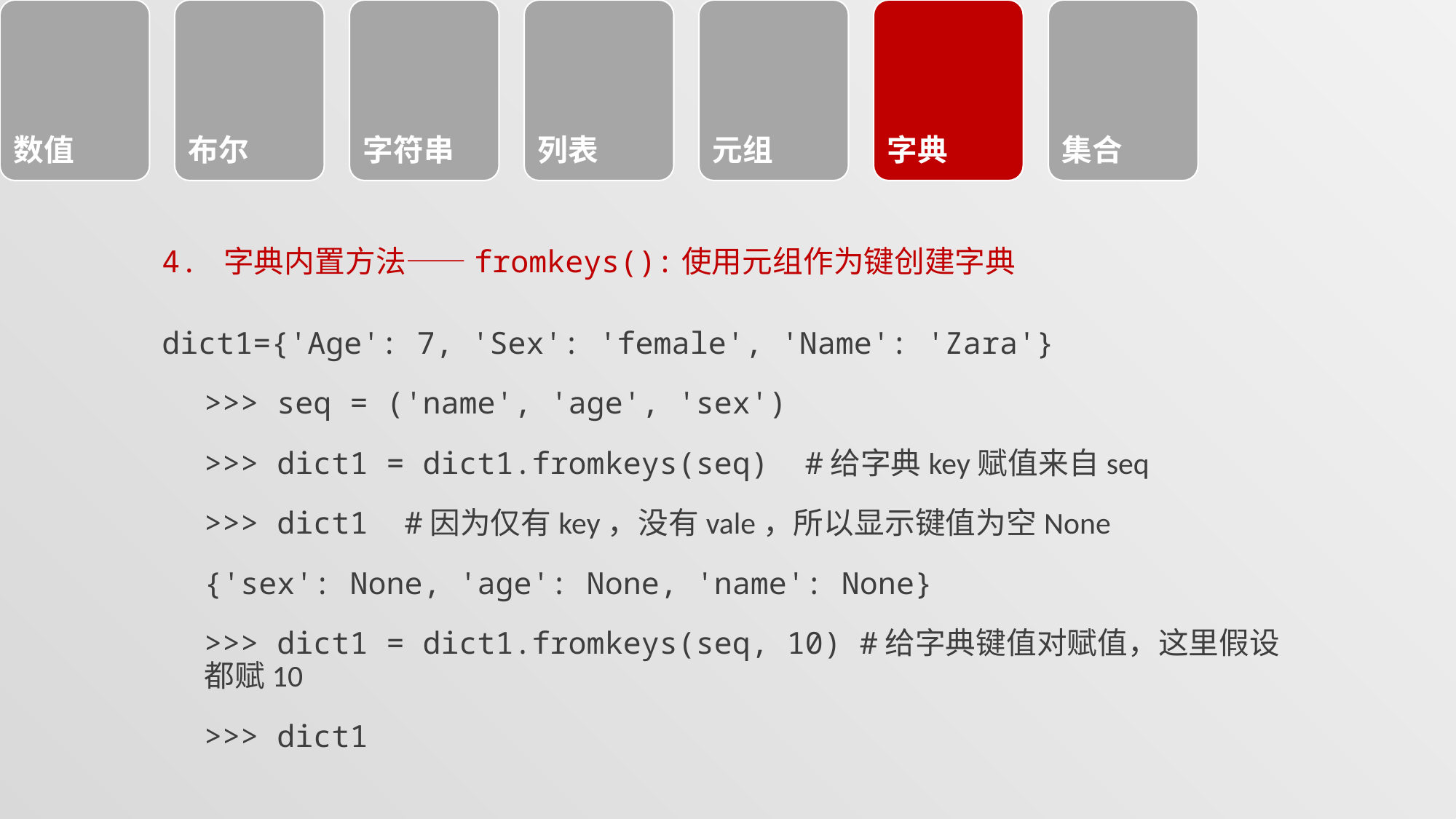

#
4. 字典内置方法——fromkeys():使用元组作为键创建字典
dict1={'Age': 7, 'Sex': 'female', 'Name': 'Zara'}
>>> seq = ('name', 'age', 'sex')
>>> dict1 = dict1.fromkeys(seq)  #给字典key赋值来自seq
>>> dict1  #因为仅有key，没有vale，所以显示键值为空None
{'sex': None, 'age': None, 'name': None}
>>> dict1 = dict1.fromkeys(seq, 10) #给字典键值对赋值，这里假设都赋10
>>> dict1